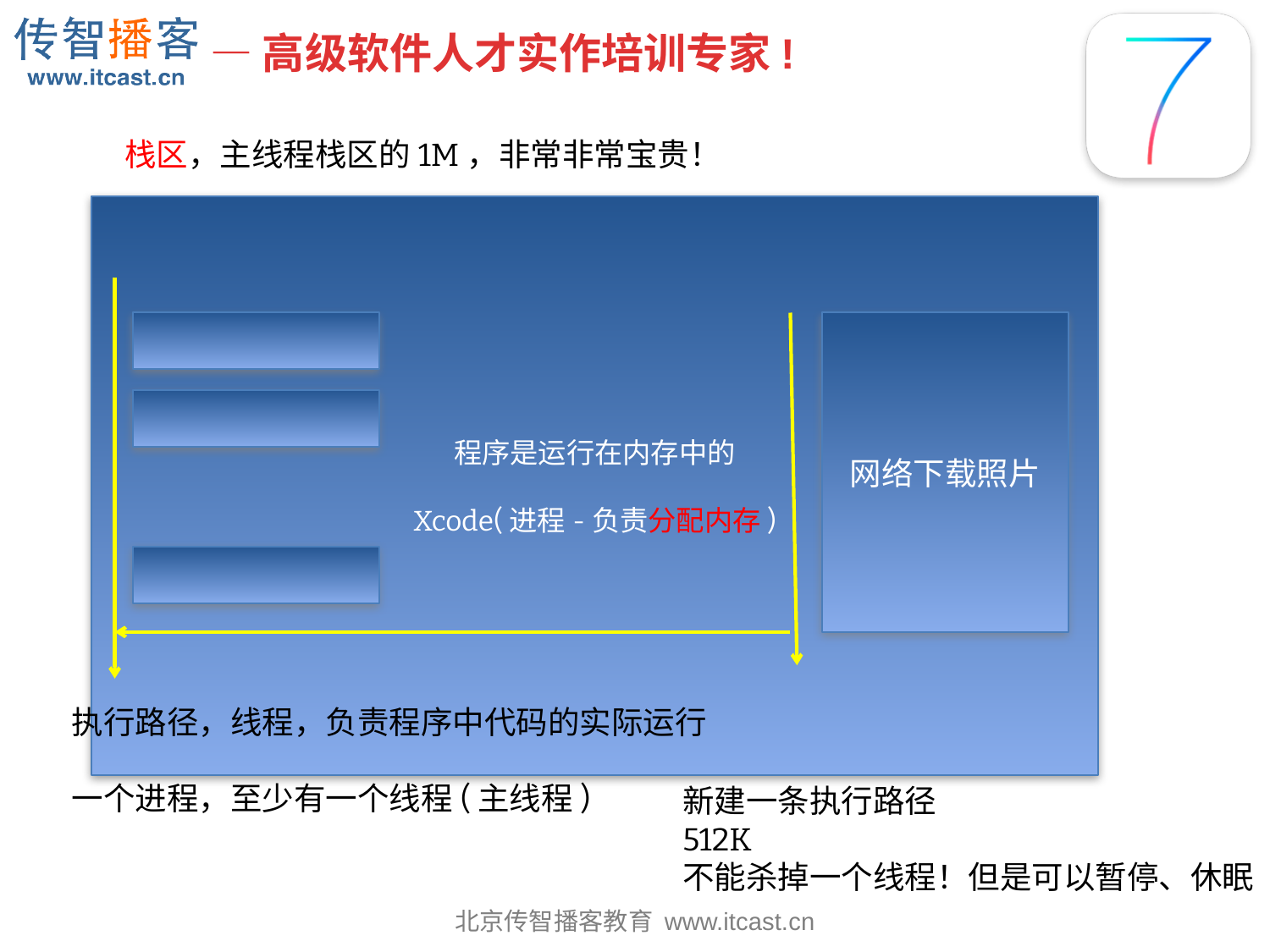

栈区，主线程栈区的1M，非常非常宝贵！
程序是运行在内存中的

Xcode(进程-负责分配内存)

网络下载照片

执行路径，线程，负责程序中代码的实际运行

一个进程，至少有一个线程(主线程)
新建一条执行路径
512K
不能杀掉一个线程！但是可以暂停、休眠